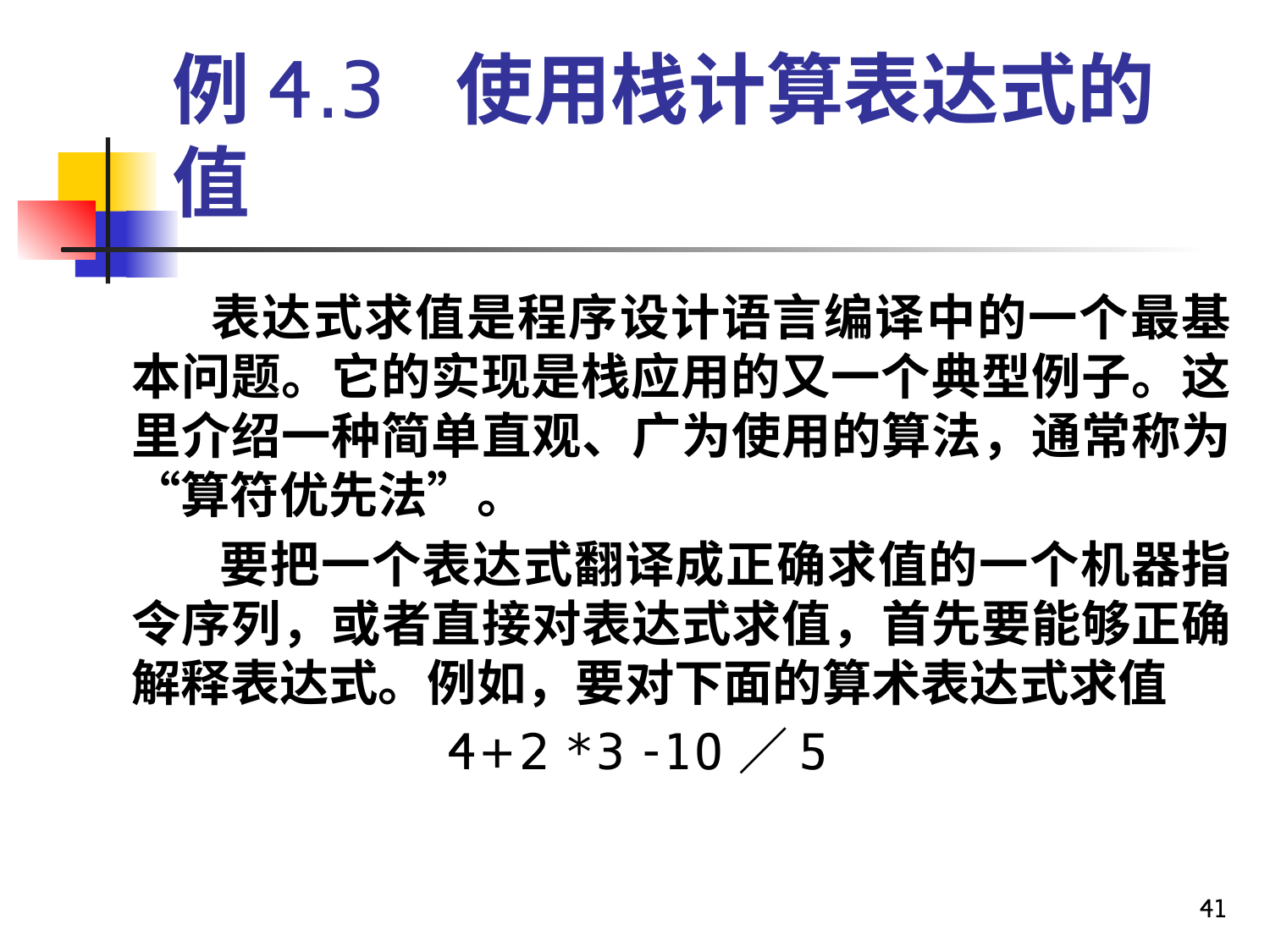

# 例4.3  使用栈计算表达式的值
      表达式求值是程序设计语言编译中的一个最基本问题。它的实现是栈应用的又一个典型例子。这里介绍一种简单直观、广为使用的算法，通常称为“算符优先法”。
      要把一个表达式翻译成正确求值的一个机器指令序列，或者直接对表达式求值，首先要能够正确解释表达式。例如，要对下面的算术表达式求值
                      4+2 *3 -10／5
41